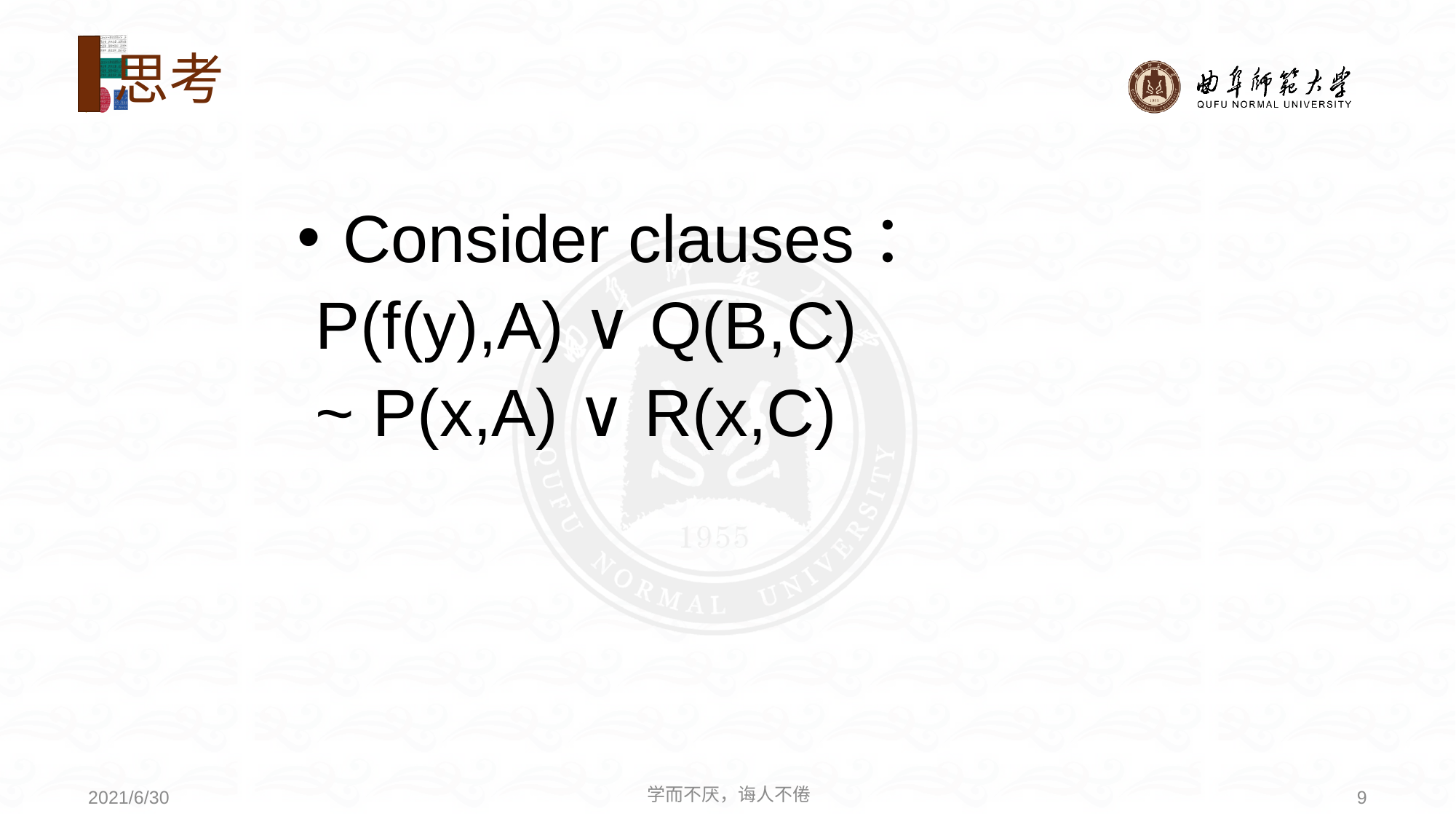

# 思考
 Consider clauses：
 P(f(y),A) ∨ Q(B,C)
 ~ P(x,A) ∨ R(x,C)

学而不厌，诲人不倦
9
2021/6/30